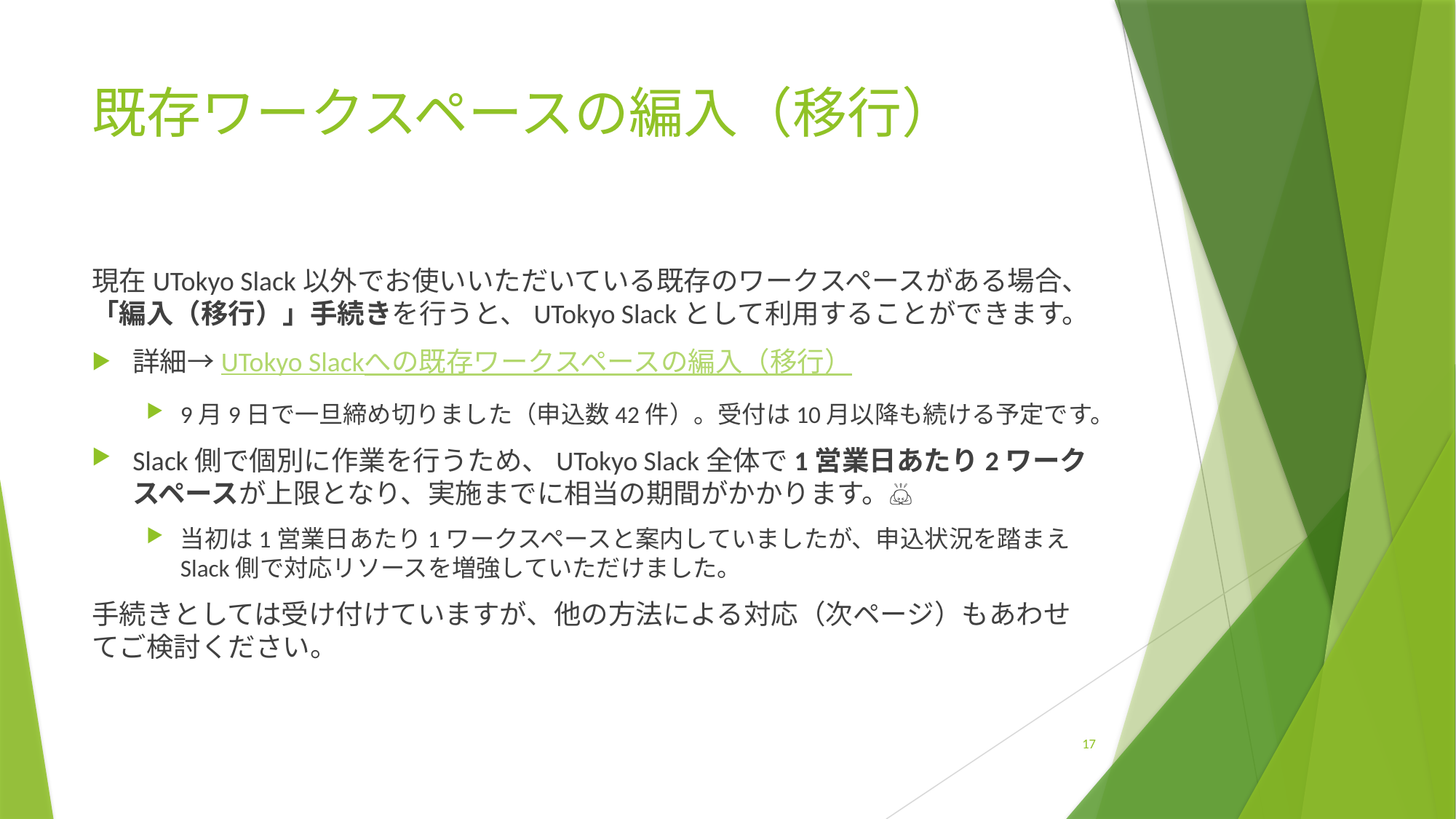

# 既存ワークスペースの編入（移行）
現在UTokyo Slack以外でお使いいただいている既存のワークスペースがある場合、「編入（移行）」手続きを行うと、UTokyo Slackとして利用することができます。
詳細→UTokyo Slackへの既存ワークスペースの編入（移行）
9月9日で一旦締め切りました（申込数42件）。受付は10月以降も続ける予定です。
Slack側で個別に作業を行うため、UTokyo Slack全体で1営業日あたり2ワークスペースが上限となり、実施までに相当の期間がかかります。🙇
当初は1営業日あたり1ワークスペースと案内していましたが、申込状況を踏まえSlack側で対応リソースを増強していただけました。
手続きとしては受け付けていますが、他の方法による対応（次ページ）もあわせてご検討ください。

17